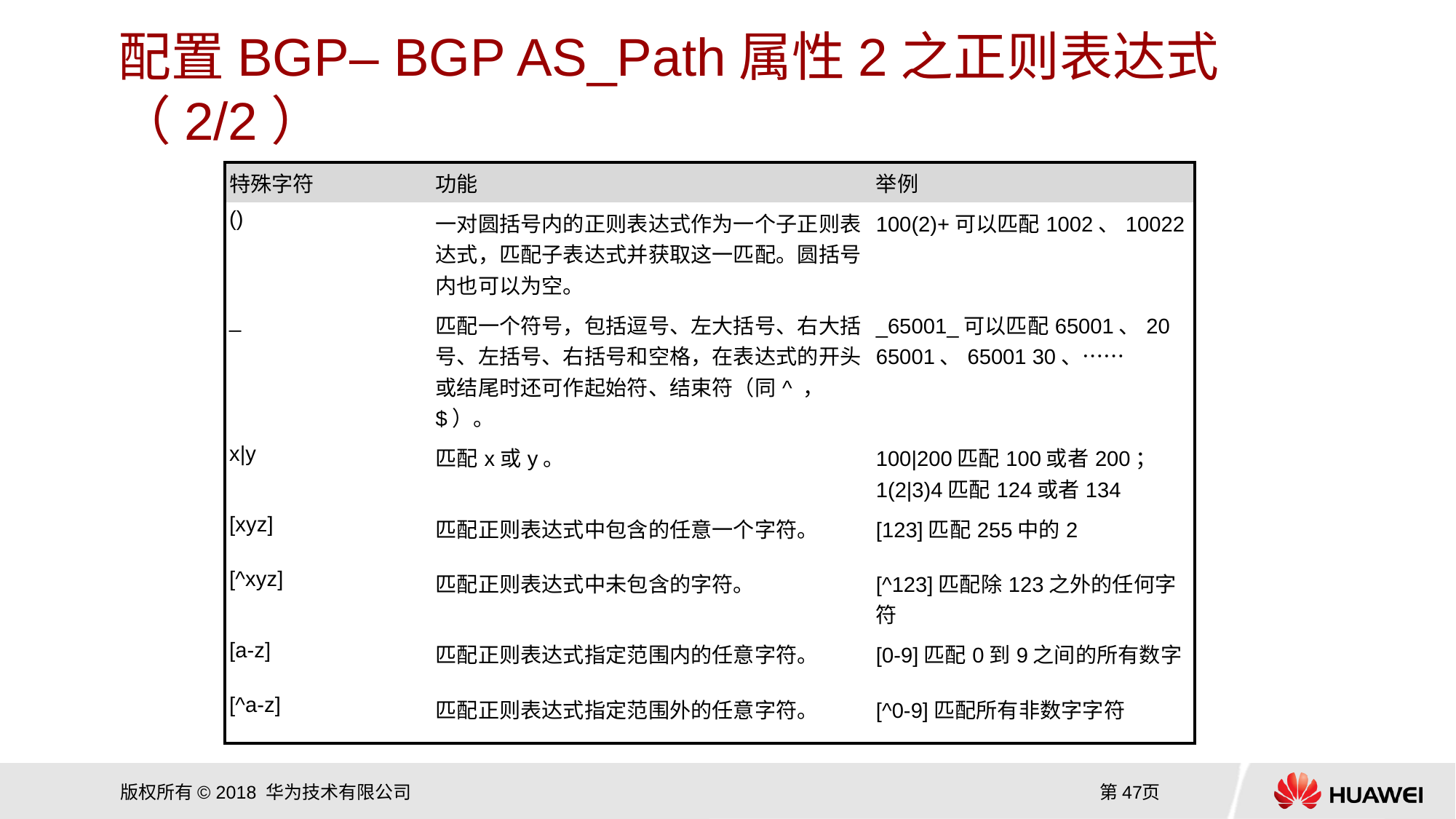

# 配置BGP– BGP AS_Path属性2之正则表达式（2/2）
| 特殊字符 | 功能 | 举例 |
| --- | --- | --- |
| () | 一对圆括号内的正则表达式作为一个子正则表达式，匹配子表达式并获取这一匹配。圆括号内也可以为空。 | 100(2)+可以匹配1002、10022 |
| \_ | 匹配一个符号，包括逗号、左大括号、右大括号、左括号、右括号和空格，在表达式的开头或结尾时还可作起始符、结束符（同^ ，$）。 | \_65001\_可以匹配65001、20 65001、65001 30、…… |
| x|y | 匹配x或y。 | 100|200匹配100或者200；1(2|3)4匹配124或者134 |
| [xyz] | 匹配正则表达式中包含的任意一个字符。 | [123]匹配255中的2 |
| [^xyz] | 匹配正则表达式中未包含的字符。 | [^123]匹配除123之外的任何字符 |
| [a-z] | 匹配正则表达式指定范围内的任意字符。 | [0-9]匹配0到9之间的所有数字 |
| [^a-z] | 匹配正则表达式指定范围外的任意字符。 | [^0-9]匹配所有非数字字符 |